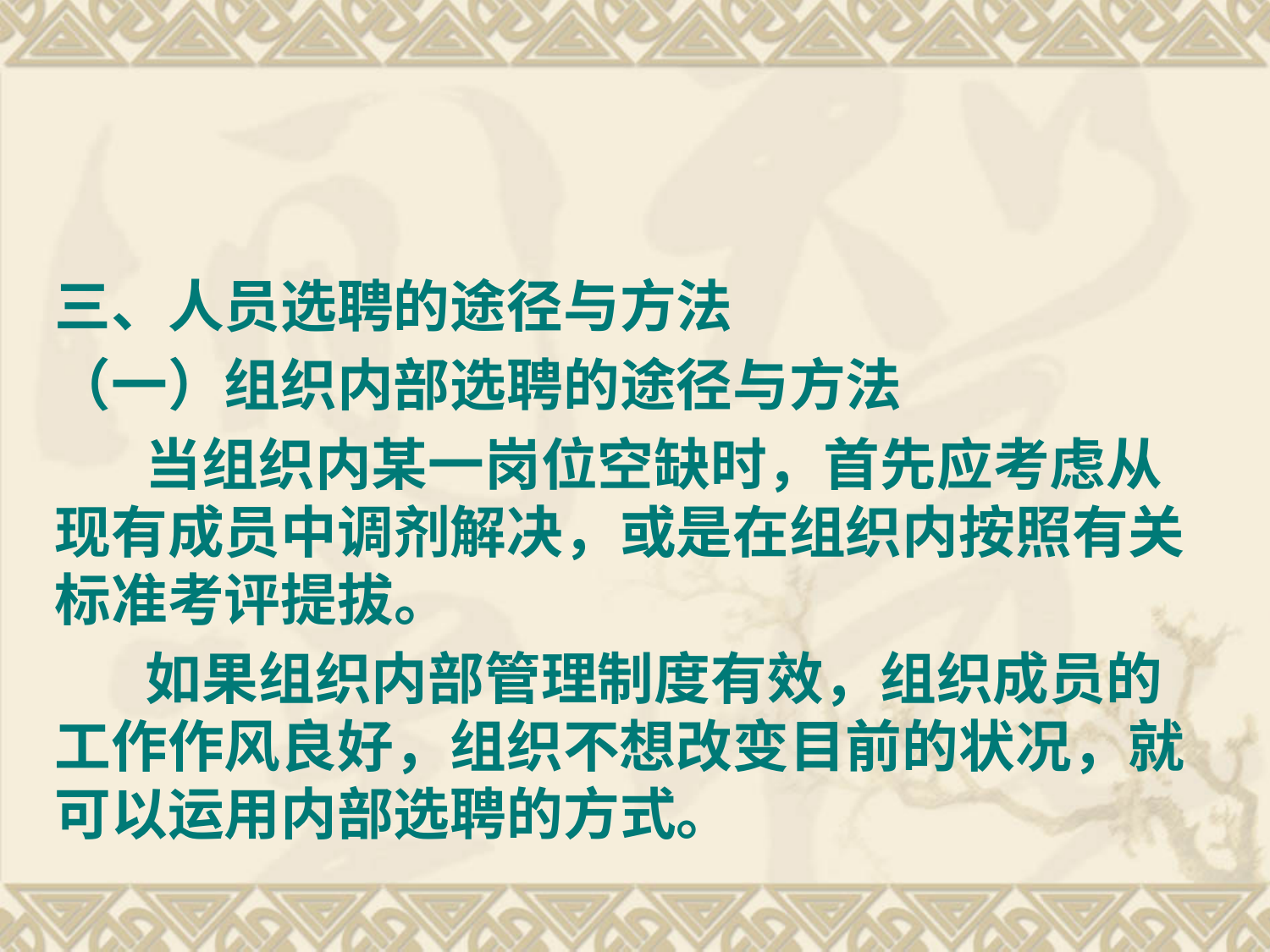

#
三、人员选聘的途径与方法
（一）组织内部选聘的途径与方法
      当组织内某一岗位空缺时，首先应考虑从现有成员中调剂解决，或是在组织内按照有关标准考评提拔。
      如果组织内部管理制度有效，组织成员的工作作风良好，组织不想改变目前的状况，就可以运用内部选聘的方式。